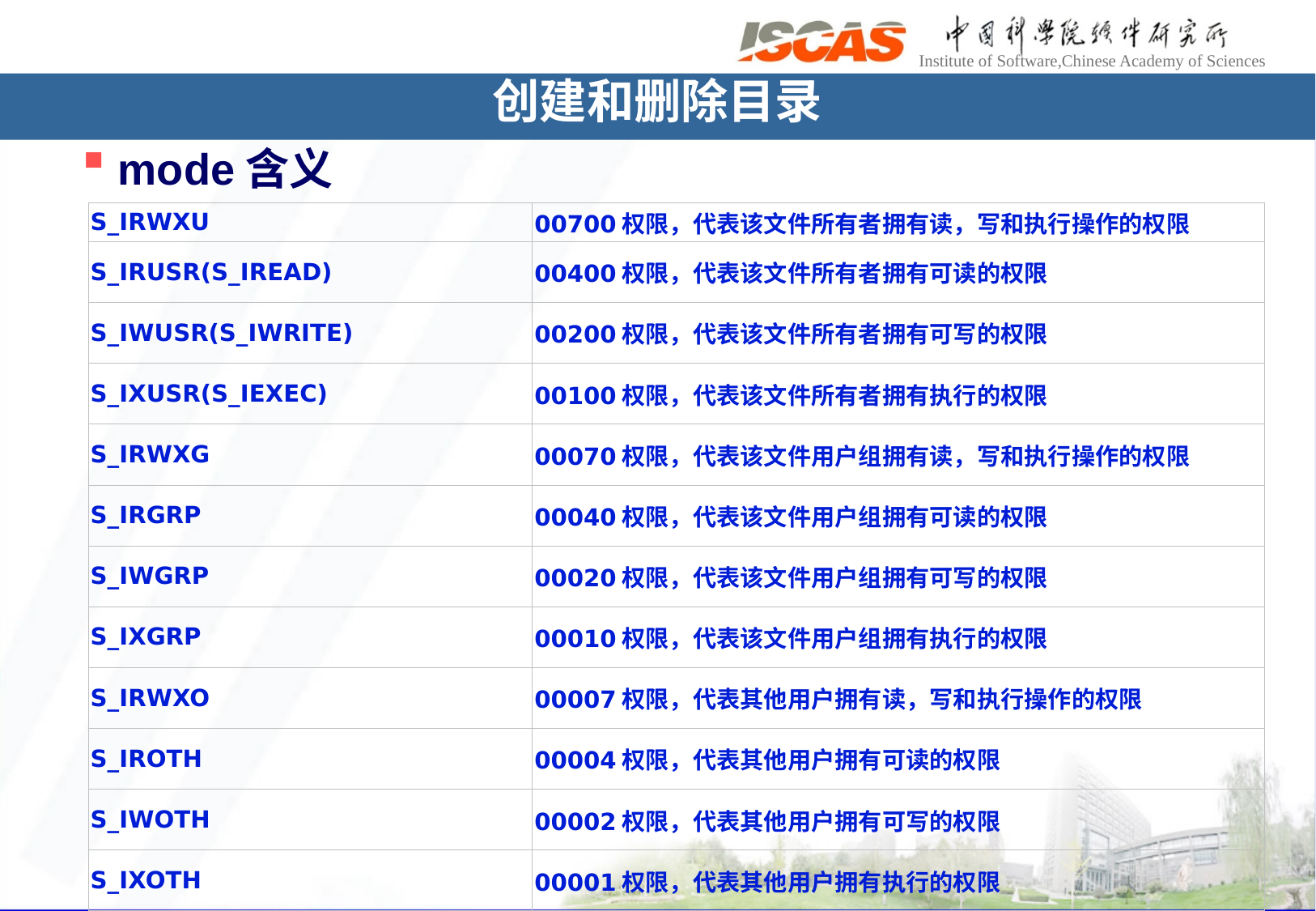

创建和删除目录

 mode含义

| S\_IRWXU | 00700权限，代表该文件所有者拥有读，写和执行操作的权限 |
| --- | --- |
| S\_IRUSR(S\_IREAD) | 00400权限，代表该文件所有者拥有可读的权限 |
| S\_IWUSR(S\_IWRITE) | 00200权限，代表该文件所有者拥有可写的权限 |
| S\_IXUSR(S\_IEXEC) | 00100权限，代表该文件所有者拥有执行的权限 |
| S\_IRWXG | 00070权限，代表该文件用户组拥有读，写和执行操作的权限 |
| S\_IRGRP | 00040权限，代表该文件用户组拥有可读的权限 |
| S\_IWGRP | 00020权限，代表该文件用户组拥有可写的权限 |
| S\_IXGRP | 00010权限，代表该文件用户组拥有执行的权限 |
| S\_IRWXO | 00007权限，代表其他用户拥有读，写和执行操作的权限 |
| S\_IROTH | 00004权限，代表其他用户拥有可读的权限 |
| S\_IWOTH | 00002权限，代表其他用户拥有可写的权限 |
| S\_IXOTH | 00001权限，代表其他用户拥有执行的权限 |